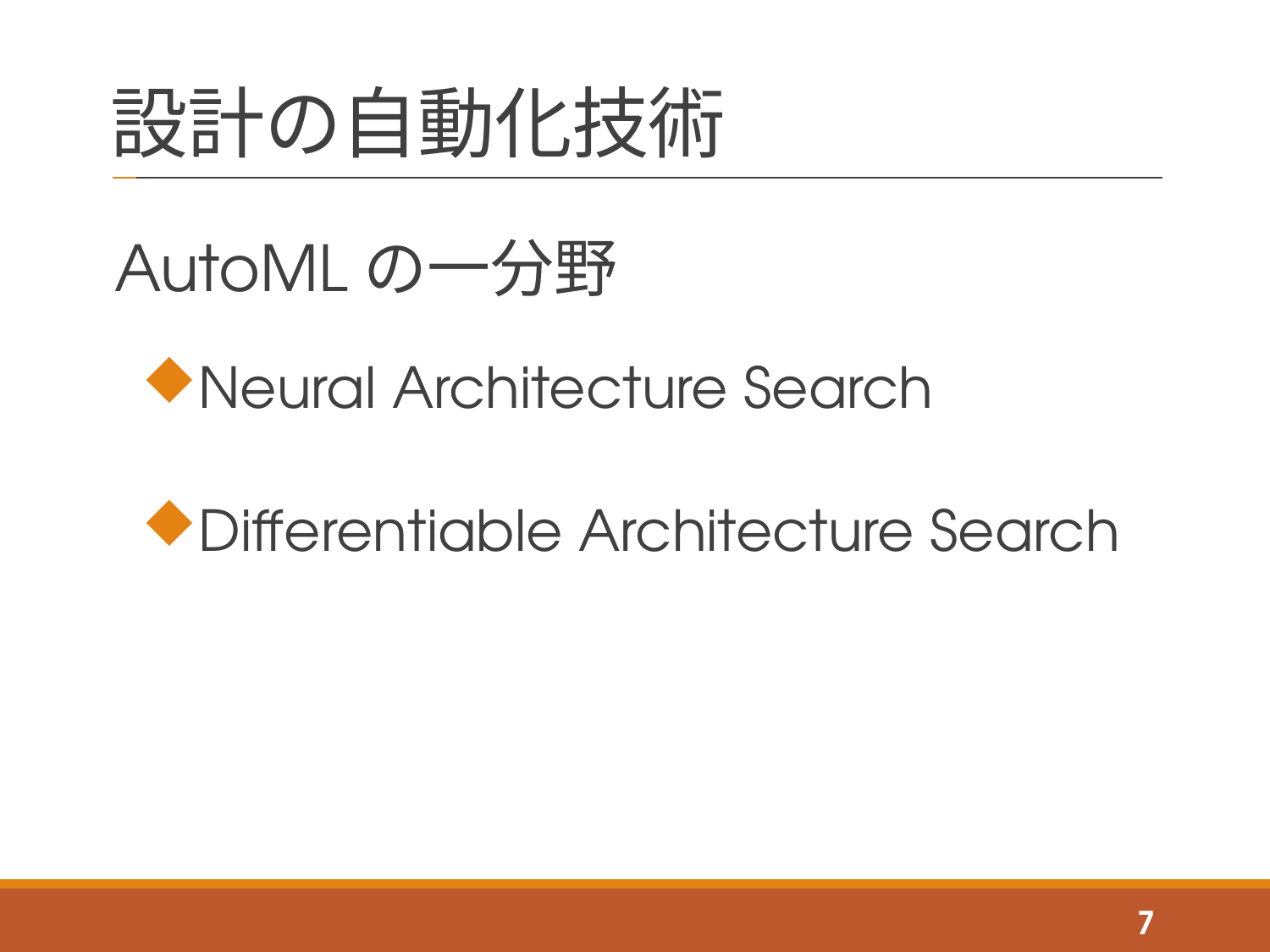

# 設計の自動化技術
AutoMLの一分野

Neural Architecture Search

Differentiable Architecture Search

7